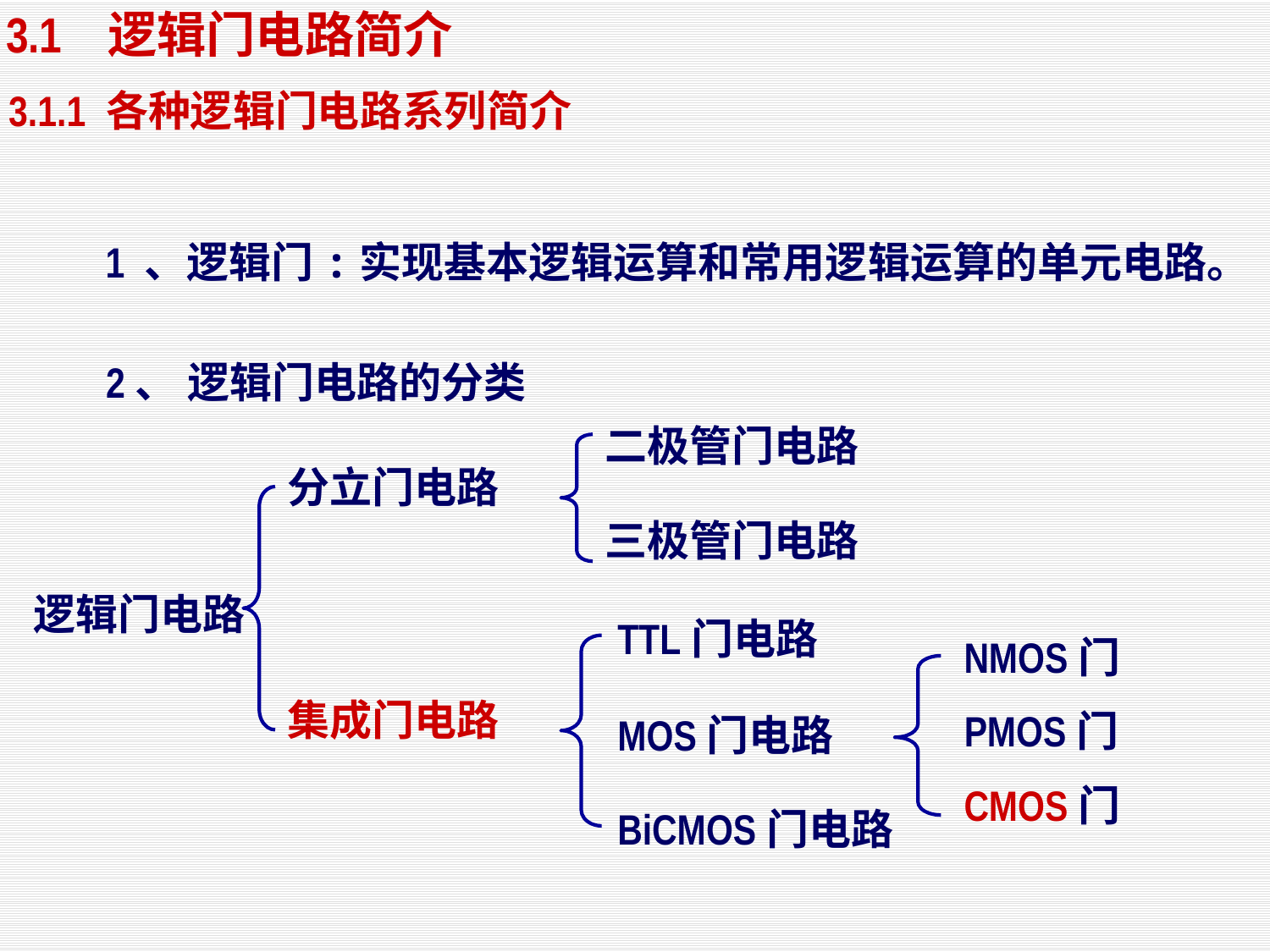

3.1   逻辑门电路简介
3.1.1 各种逻辑门电路系列简介
1 、逻辑门:实现基本逻辑运算和常用逻辑运算的单元电路。
2、 逻辑门电路的分类

二极管门电路

分立门电路

三极管门电路

逻辑门电路

集成门电路
TTL门电路
NMOS门

PMOS门
MOS门电路
CMOS门
BiCMOS门电路